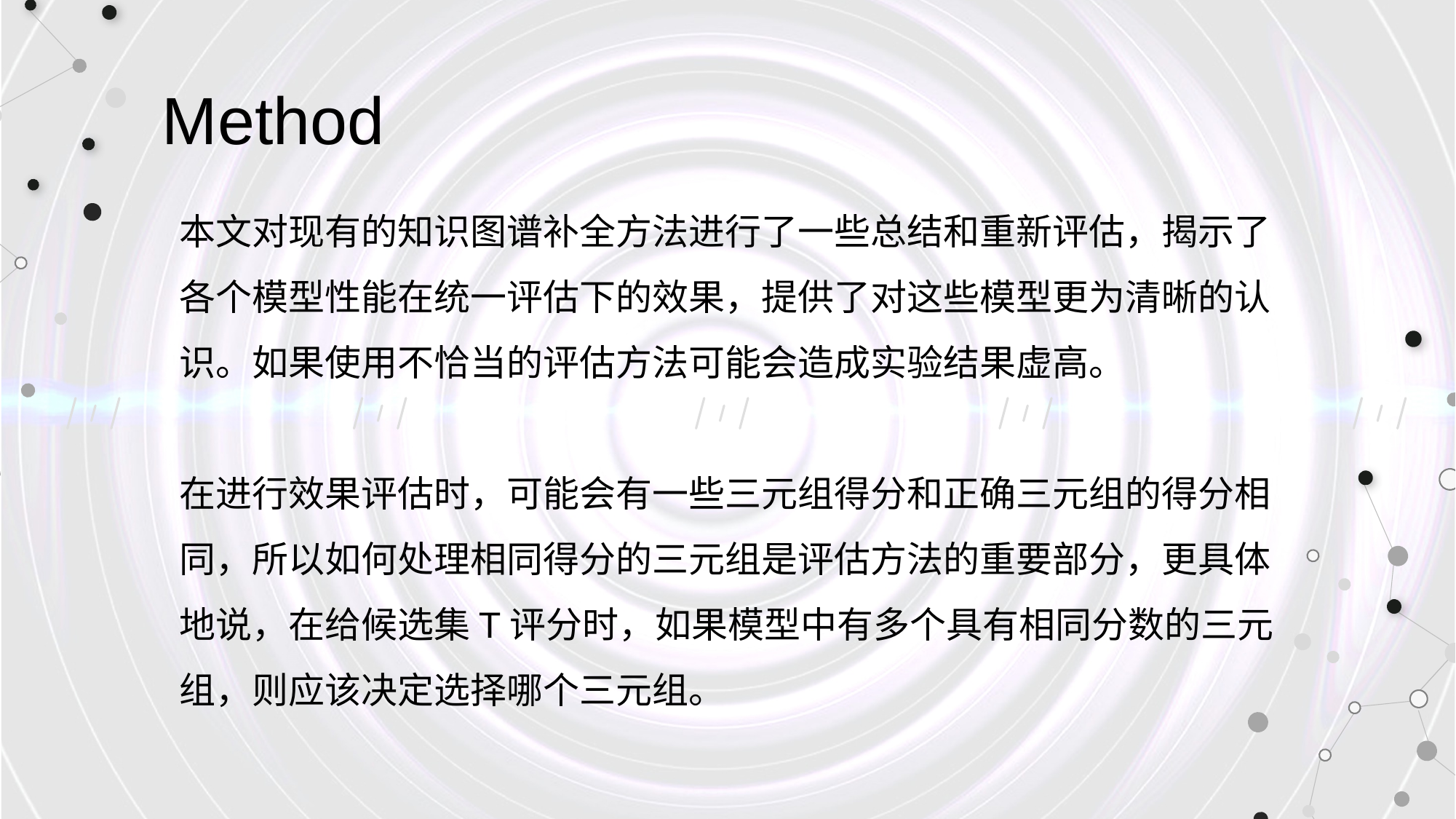

Method

本文对现有的知识图谱补全方法进行了一些总结和重新评估，揭示了各个模型性能在统一评估下的效果，提供了对这些模型更为清晰的认识。如果使用不恰当的评估方法可能会造成实验结果虚高。

在进行效果评估时，可能会有一些三元组得分和正确三元组的得分相同，所以如何处理相同得分的三元组是评估方法的重要部分，更具体地说，在给候选集T评分时，如果模型中有多个具有相同分数的三元组，则应该决定选择哪个三元组。